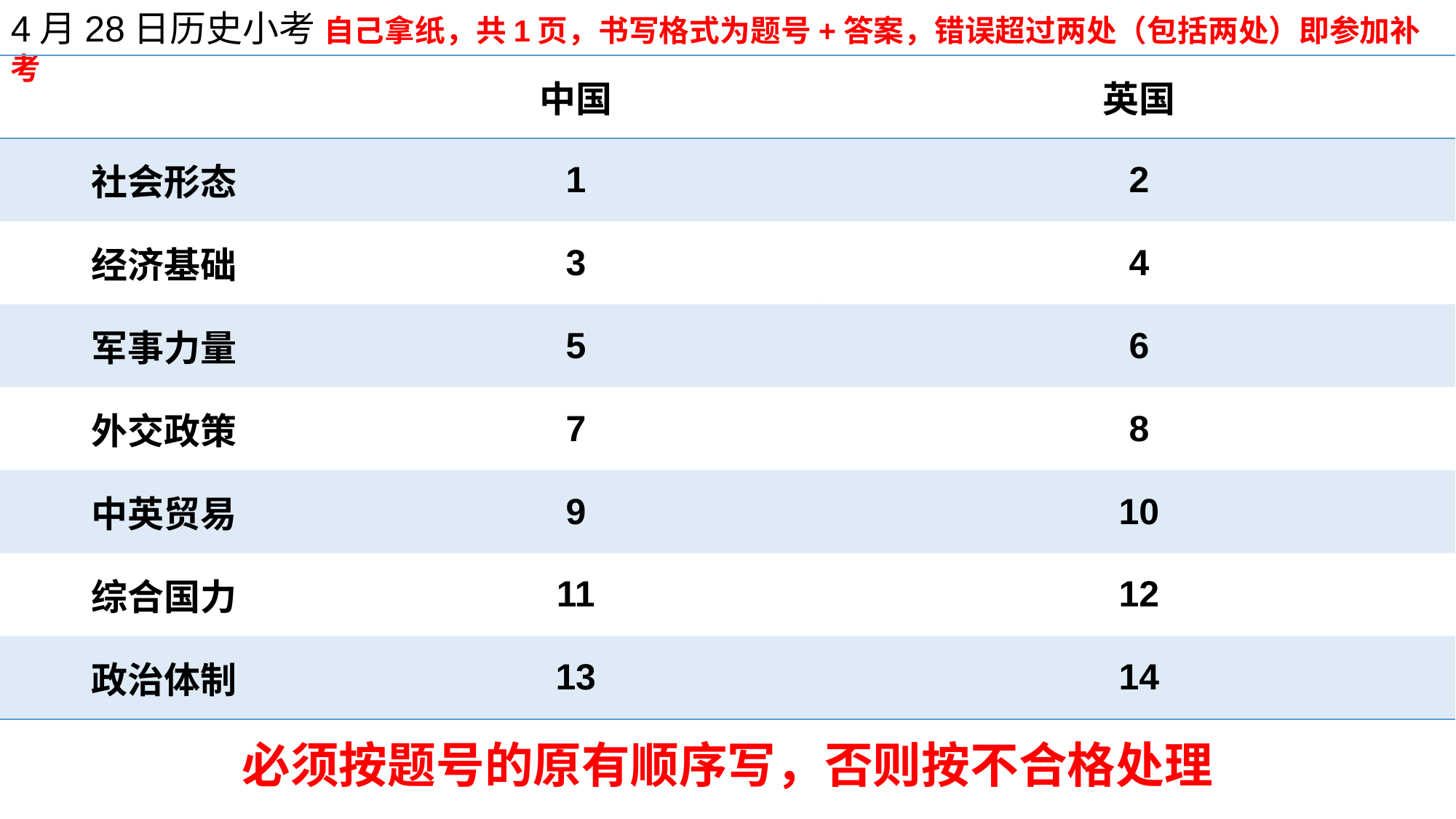

4月28日历史小考 自己拿纸，共1页，书写格式为题号+答案，错误超过两处（包括两处）即参加补考
|  | 中国 | 英国 |
| --- | --- | --- |
| 社会形态 | 1 | 2 |
| 经济基础 | 3 | 4 |
| 军事力量 | 5 | 6 |
| 外交政策 | 7 | 8 |
| 中英贸易 | 9 | 10 |
| 综合国力 | 11 | 12 |
| 政治体制 | 13 | 14 |
必须按题号的原有顺序写，否则按不合格处理